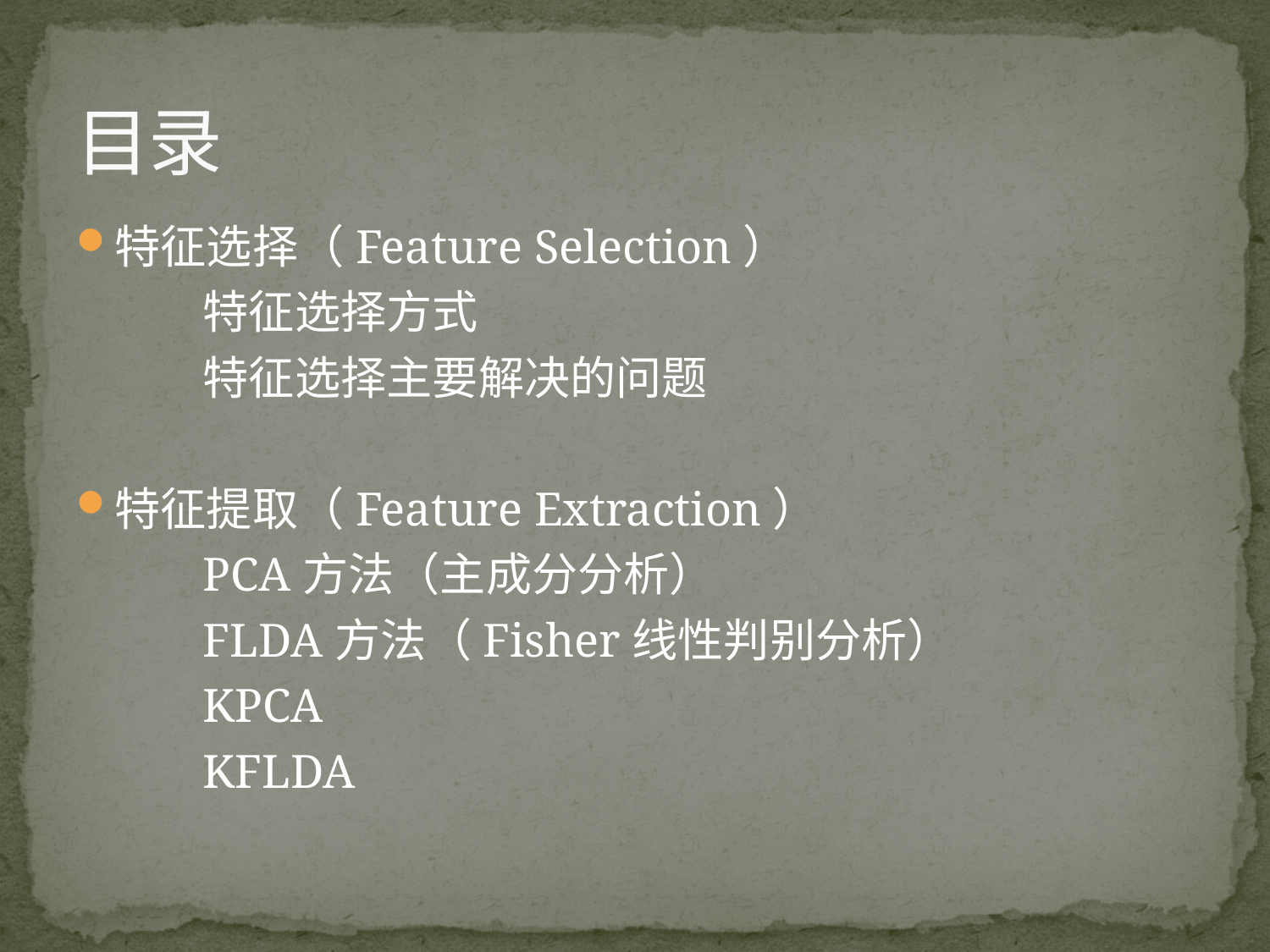

# 目录
特征选择（Feature Selection）
    	特征选择方式
	特征选择主要解决的问题

特征提取（Feature Extraction）
	PCA方法（主成分分析）
	FLDA方法（Fisher线性判别分析）
	KPCA
	KFLDA